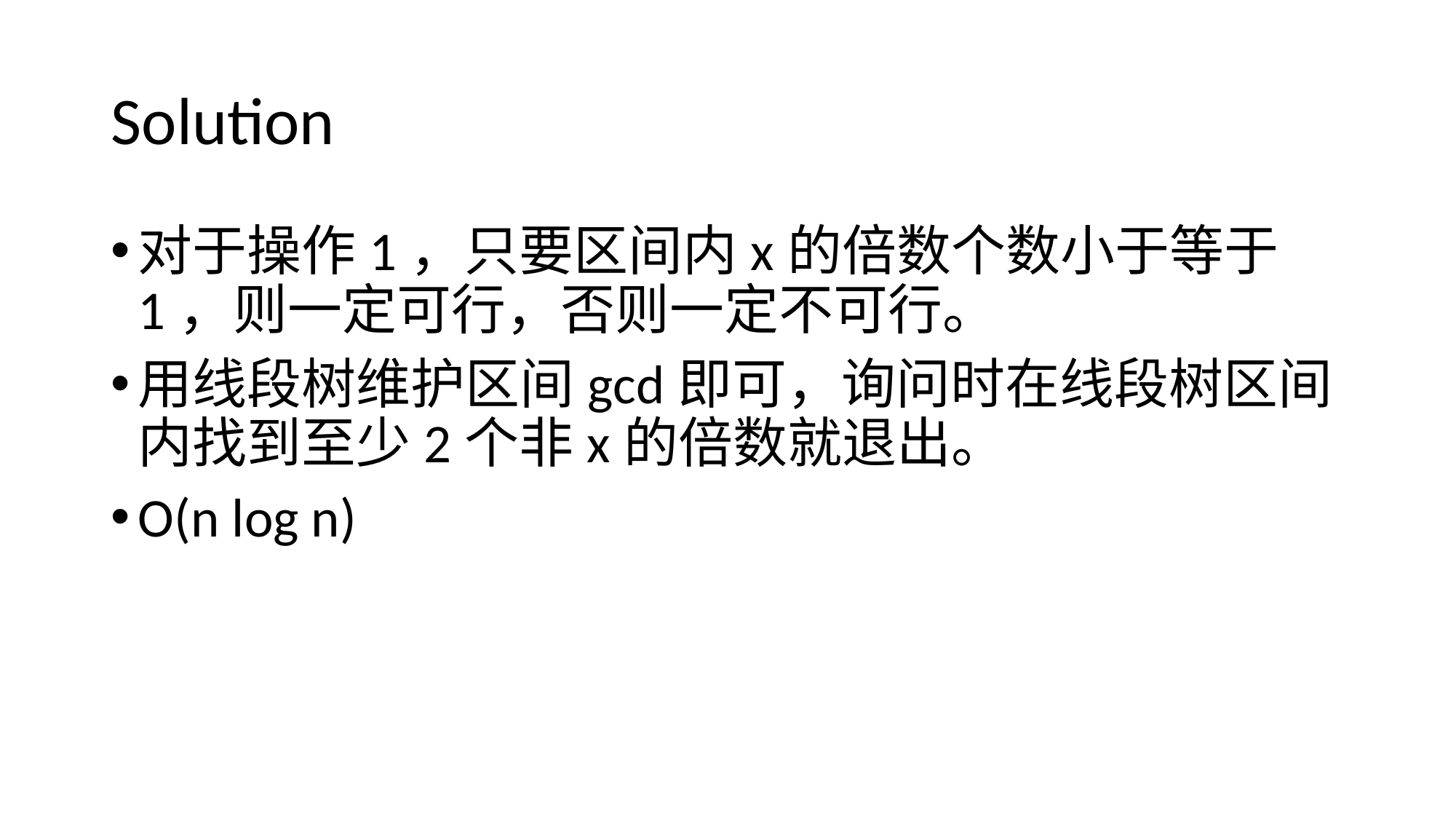

# Solution
对于操作1，只要区间内x的倍数个数小于等于1，则一定可行，否则一定不可行。
用线段树维护区间gcd即可，询问时在线段树区间内找到至少2个非x的倍数就退出。
O(n log n)